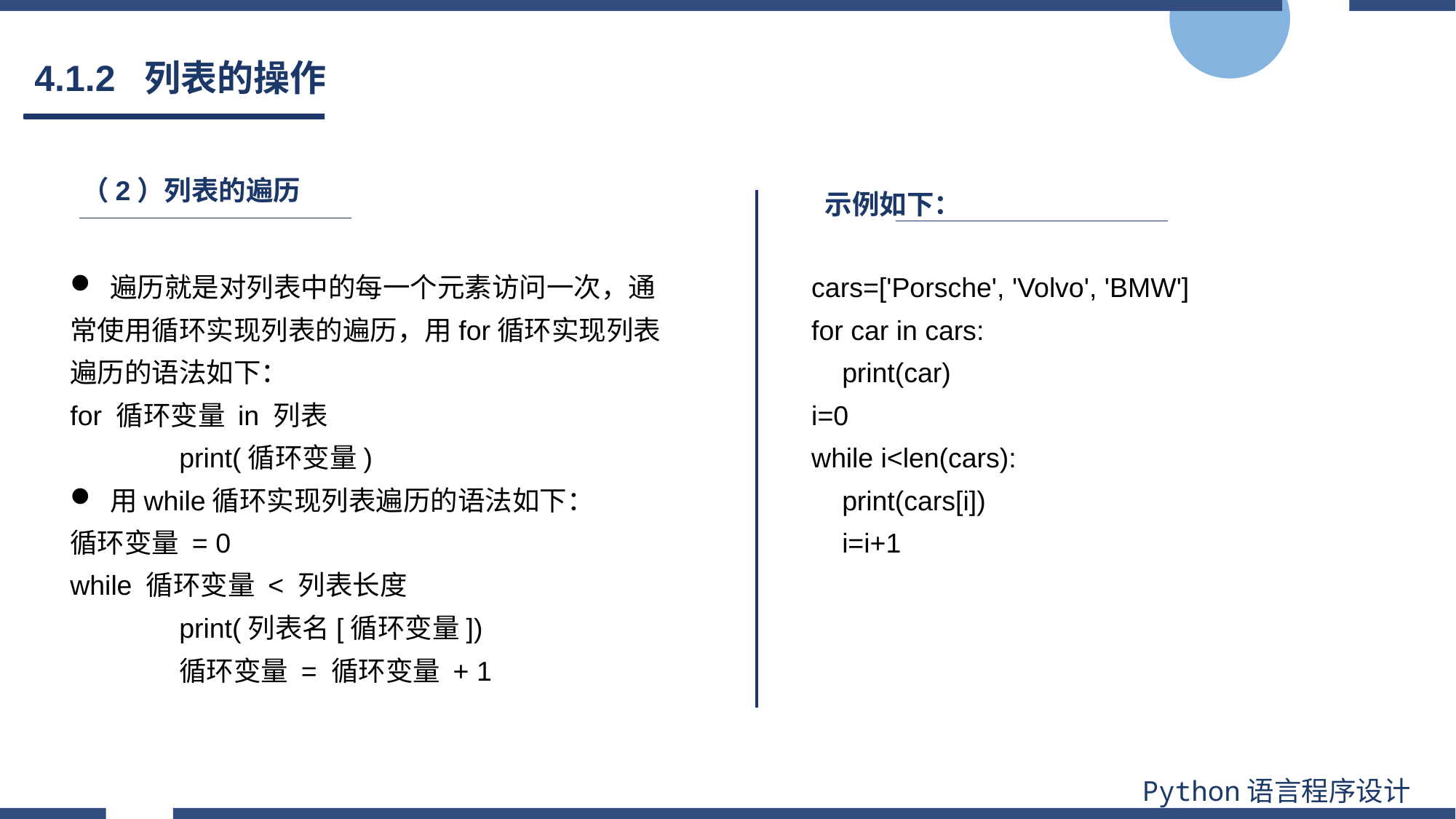

# 4.1.2  列表的操作
（2）列表的遍历
示例如下：
 遍历就是对列表中的每一个元素访问一次，通常使用循环实现列表的遍历，用for循环实现列表遍历的语法如下：
for 循环变量 in 列表
	print(循环变量)
 用while循环实现列表遍历的语法如下：
循环变量 = 0
while 循环变量 < 列表长度
	print(列表名[循环变量])
	循环变量 = 循环变量 + 1

cars=['Porsche', 'Volvo', 'BMW']
for car in cars:
    print(car)
i=0
while i<len(cars):
    print(cars[i])
    i=i+1